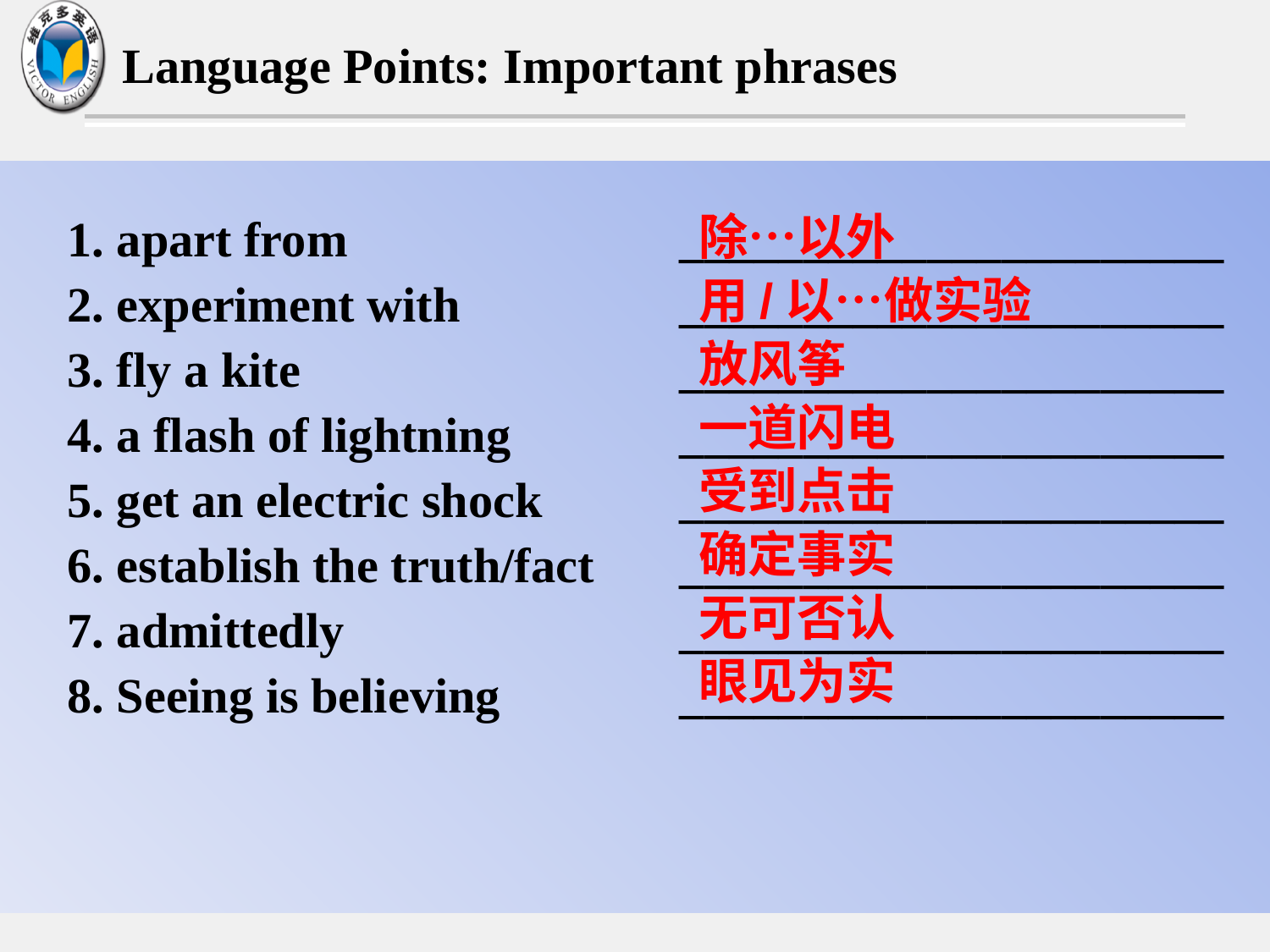

Language Points: Important phrases

1. apart from
2. experiment with
3. fly a kite
4. a flash of lightning
5. get an electric shock
6. establish the truth/fact
7. admittedly
8. Seeing is believing
______________________
______________________
______________________
______________________
______________________
______________________
______________________
______________________
除…以外
用/以…做实验
放风筝
一道闪电
受到点击
确定事实
无可否认
眼见为实